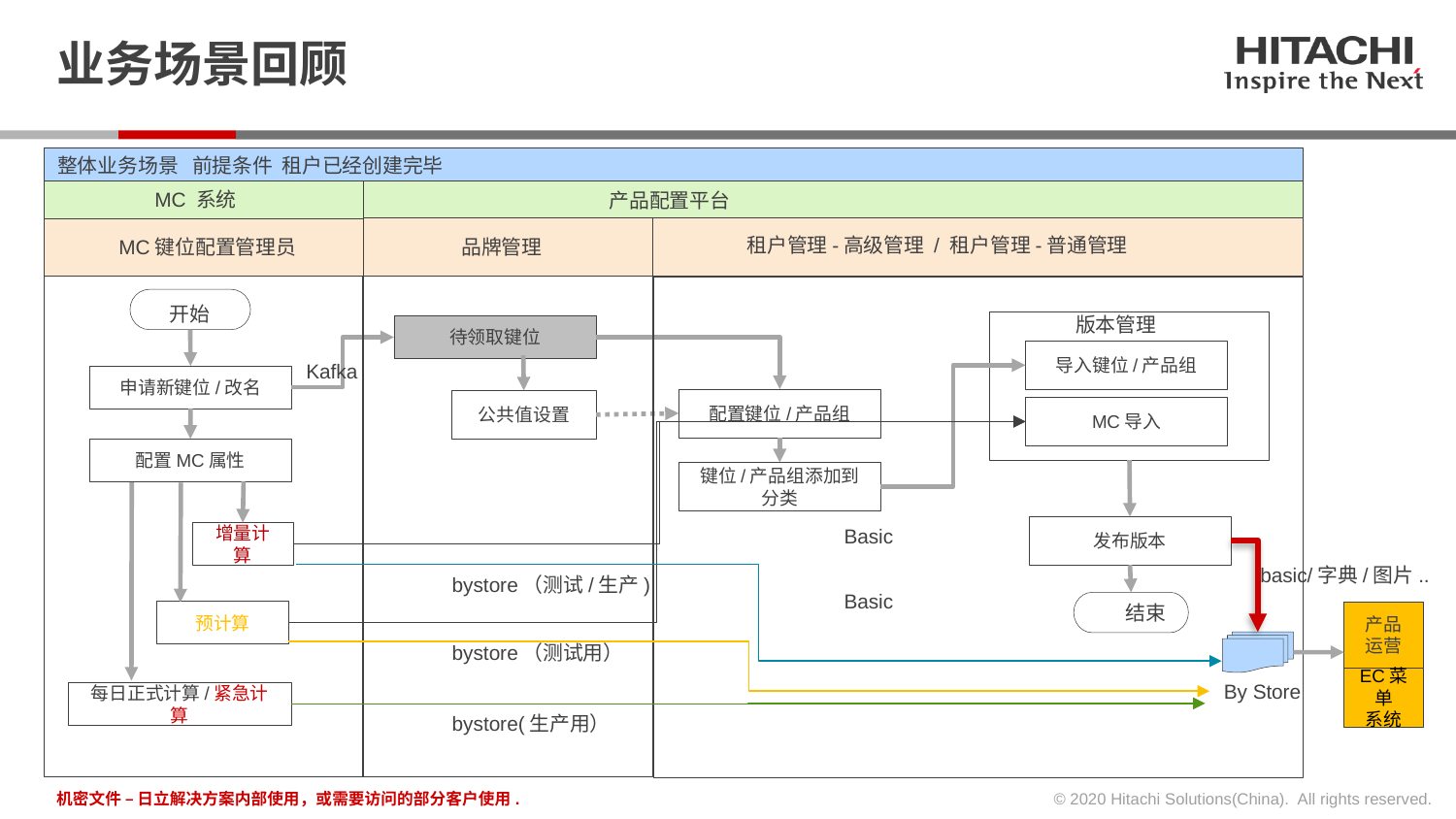

# 业务场景回顾
整体业务场景   前提条件  租户已经创建完毕

MC 系统
产品配置平台

 租户管理-高级管理 / 租户管理-普通管理
品牌管理
MC键位配置管理员
待领取键位

导入键位/产品组

申请新键位/改名

开始
 版本管理
配置键位/产品组
MC导入
公共值设置
Kafka
配置MC属性
键位/产品组添加到分类
发布版本
增量计算
Basic
basic/字典/图片..
预计算
bystore（测试/生产)
Basic

结束
每日正式计算/紧急计算
产品
运营

bystore（测试用）
EC菜单
系统
By Store
bystore(生产用）